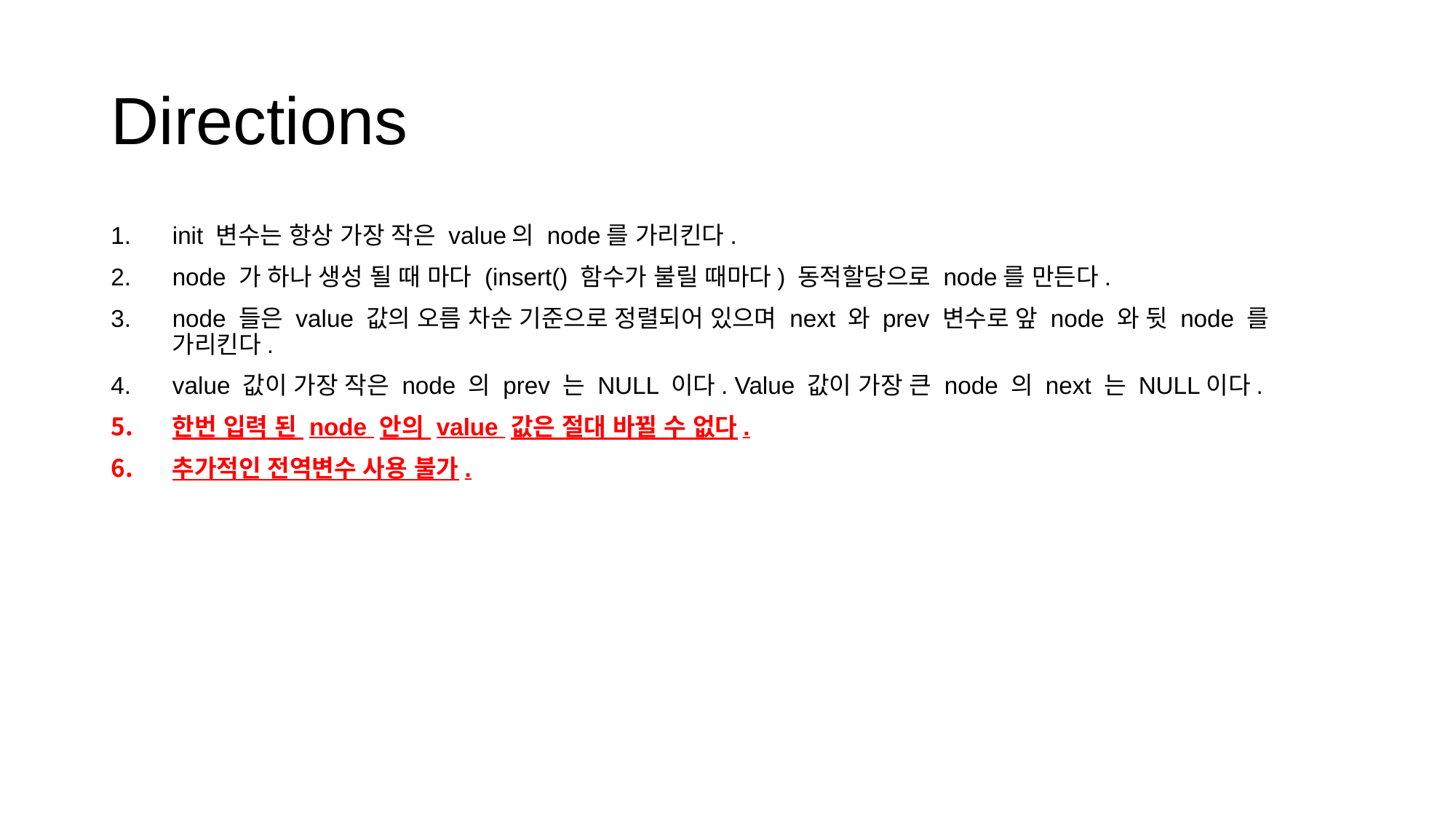

# Directions
init 변수는 항상 가장 작은 value의 node를 가리킨다.
node 가 하나 생성 될 때 마다 (insert() 함수가 불릴 때마다) 동적할당으로 node를 만든다.
node 들은 value 값의 오름 차순 기준으로 정렬되어 있으며 next 와 prev 변수로 앞 node 와 뒷 node 를 가리킨다.
value 값이 가장 작은 node 의 prev 는 NULL 이다. Value 값이 가장 큰 node 의 next 는 NULL이다.
한번 입력 된 node 안의 value 값은 절대 바뀔 수 없다.
추가적인 전역변수 사용 불가.